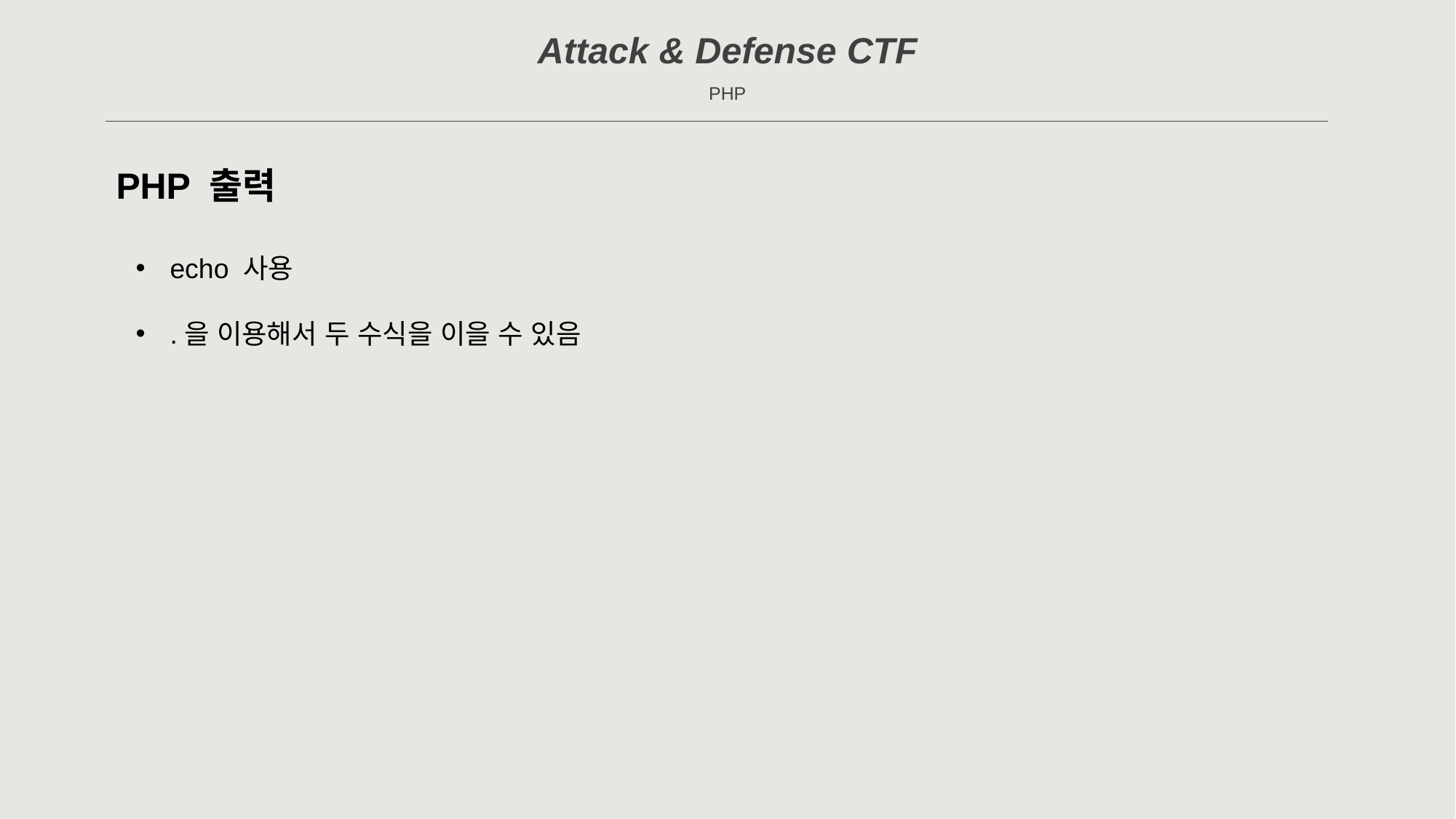

Attack & Defense CTF
PHP
PHP 출력
echo 사용
.을 이용해서 두 수식을 이을 수 있음